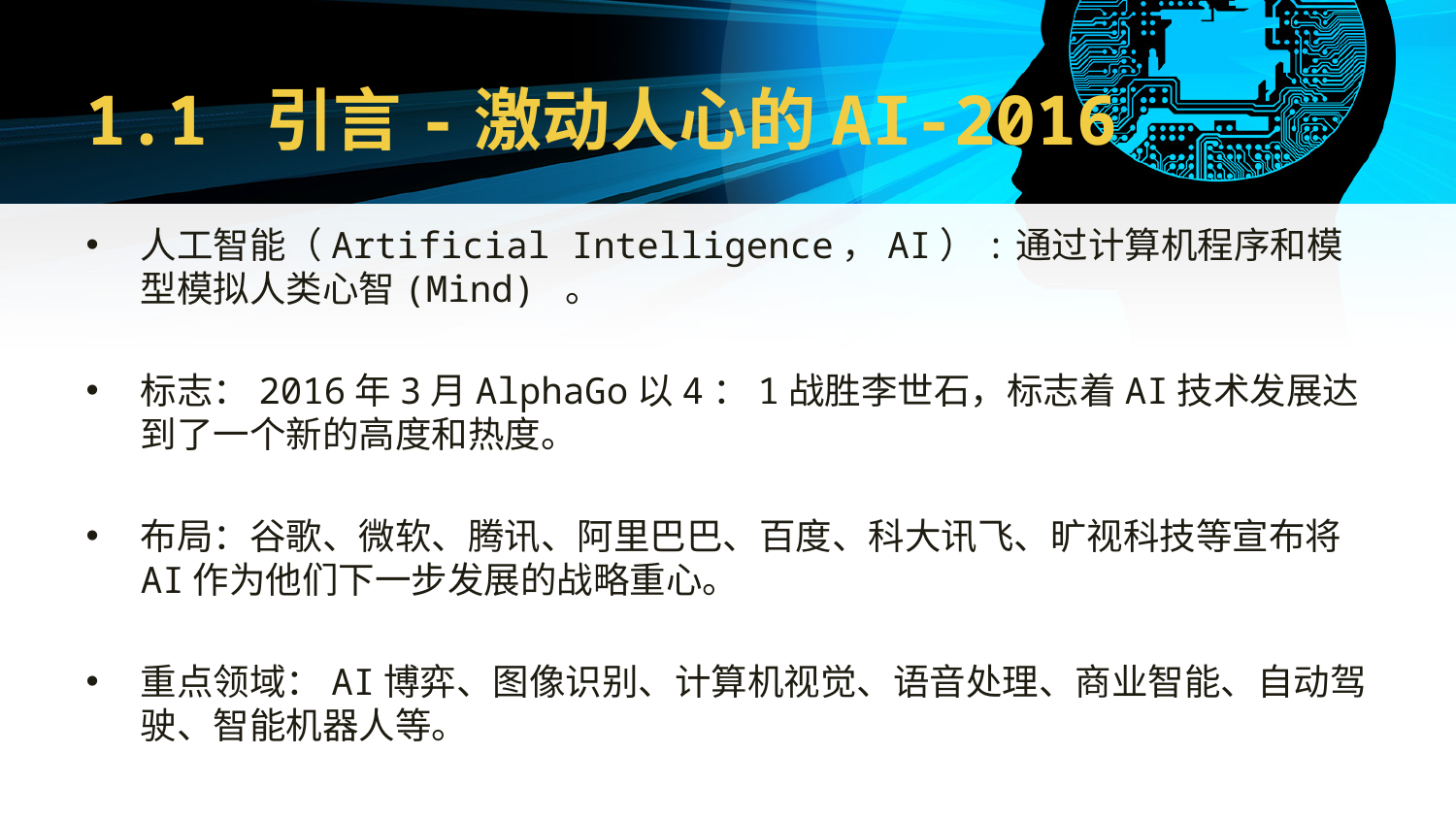

# 1.1 引言-激动人心的AI-2016
人工智能（Artificial Intelligence，AI）:通过计算机程序和模型模拟人类心智(Mind) 。

标志：2016年3月AlphaGo以4：1战胜李世石，标志着AI技术发展达到了一个新的高度和热度。

布局：谷歌、微软、腾讯、阿里巴巴、百度、科大讯飞、旷视科技等宣布将AI作为他们下一步发展的战略重心。

重点领域：AI博弈、图像识别、计算机视觉、语音处理、商业智能、自动驾驶、智能机器人等。